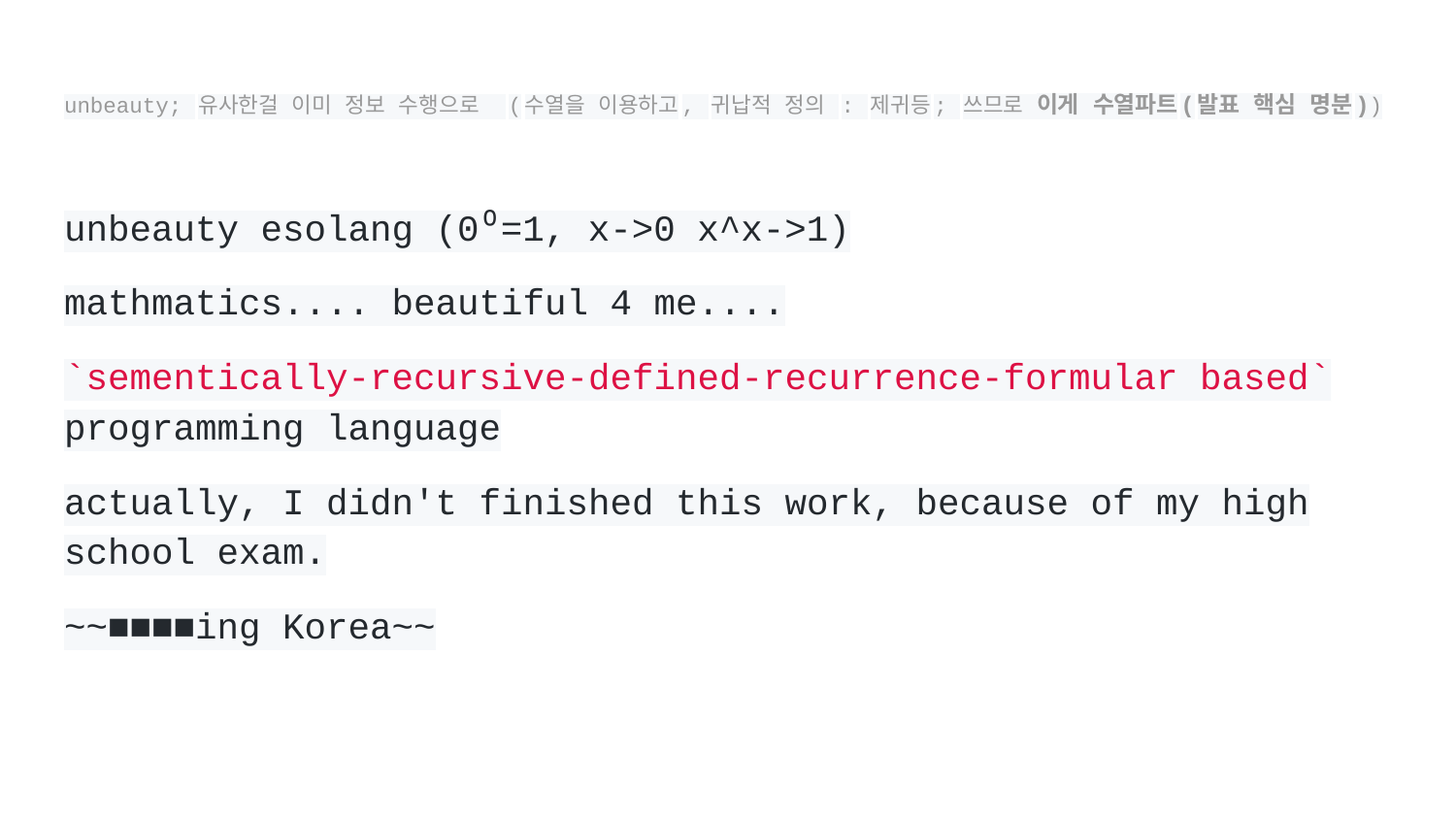

# unbeauty; 유사한걸 이미 정보 수행으로  (수열을 이용하고, 귀납적 정의 : 제귀등; 쓰므로 이게 수열파트(발표 핵심 명분))

unbeauty esolang (0⁰=1, x->0 x^x->1)
mathmatics.... beautiful 4 me....
`sementically-recursive-defined-recurrence-formular based` programming language
actually, I didn't finished this work, because of my high school exam.
~~■■■■ing Korea~~